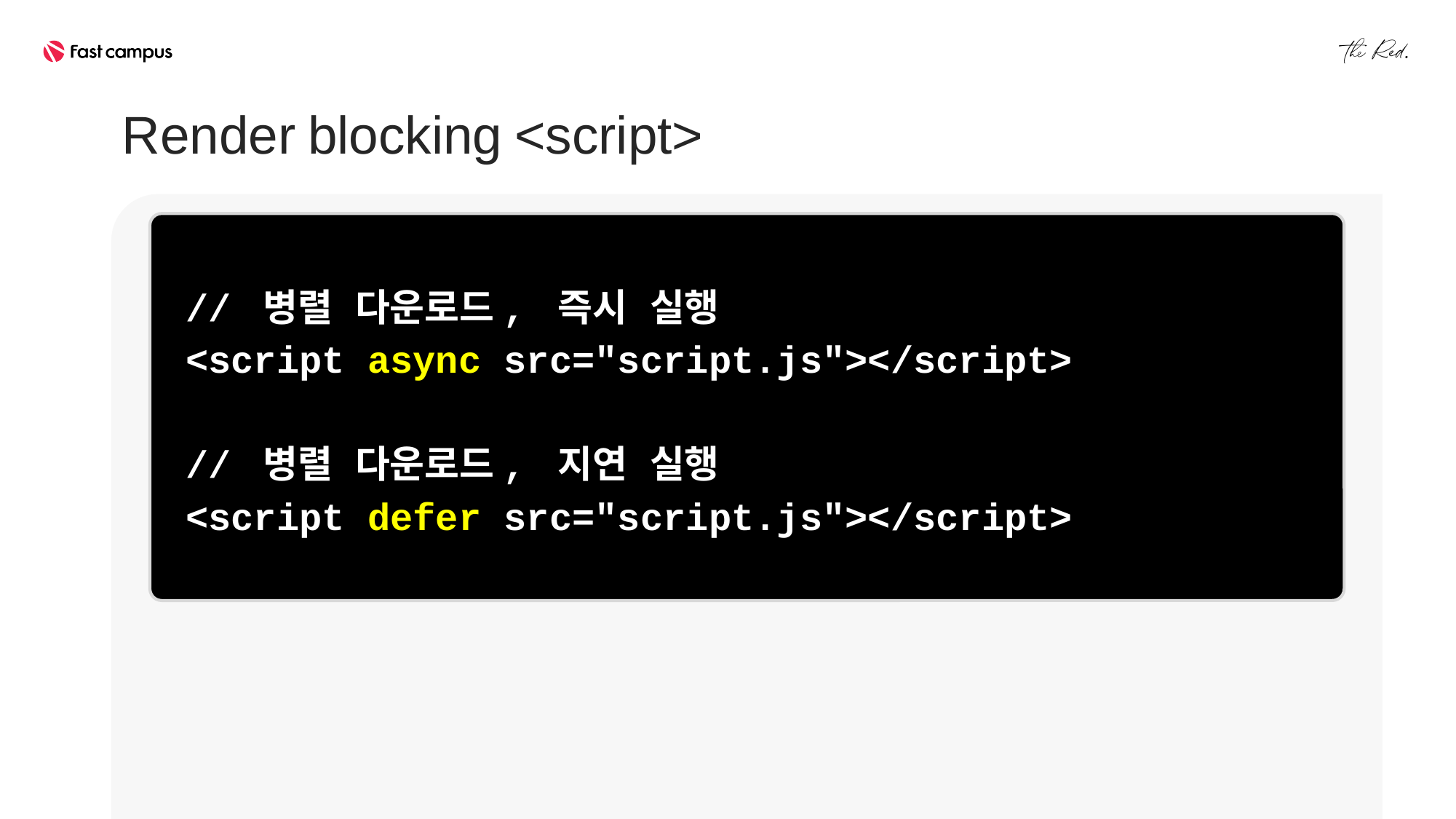

Render blocking <script>
// 병렬 다운로드, 즉시 실행
<script async src="script.js"></script>

// 병렬 다운로드, 지연 실행
<script defer src="script.js"></script>